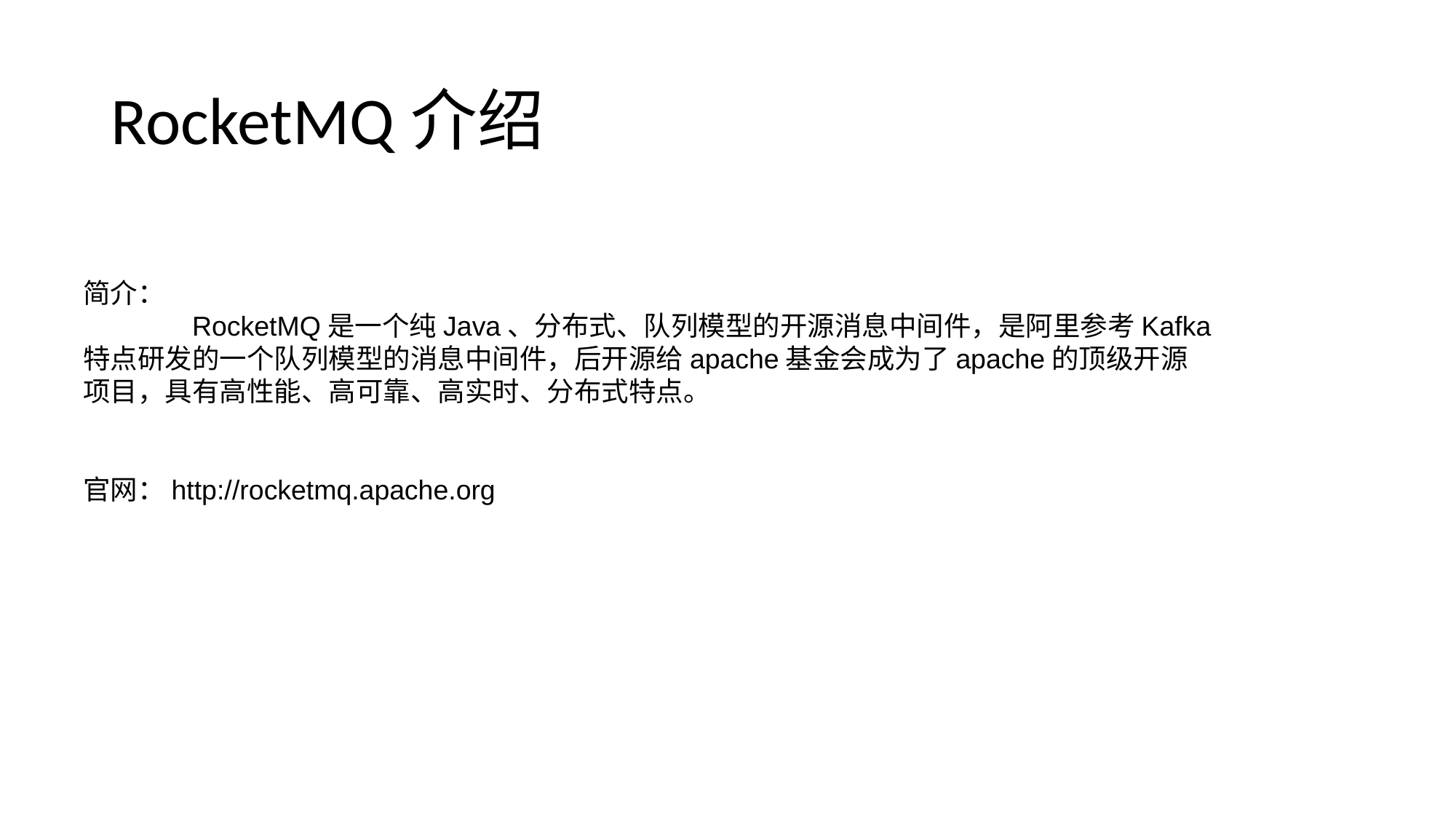

# RocketMQ介绍

简介：
	RocketMQ是一个纯Java、分布式、队列模型的开源消息中间件，是阿里参考Kafka特点研发的一个队列模型的消息中间件，后开源给apache基金会成为了apache的顶级开源项目，具有高性能、高可靠、高实时、分布式特点。

官网：http://rocketmq.apache.org